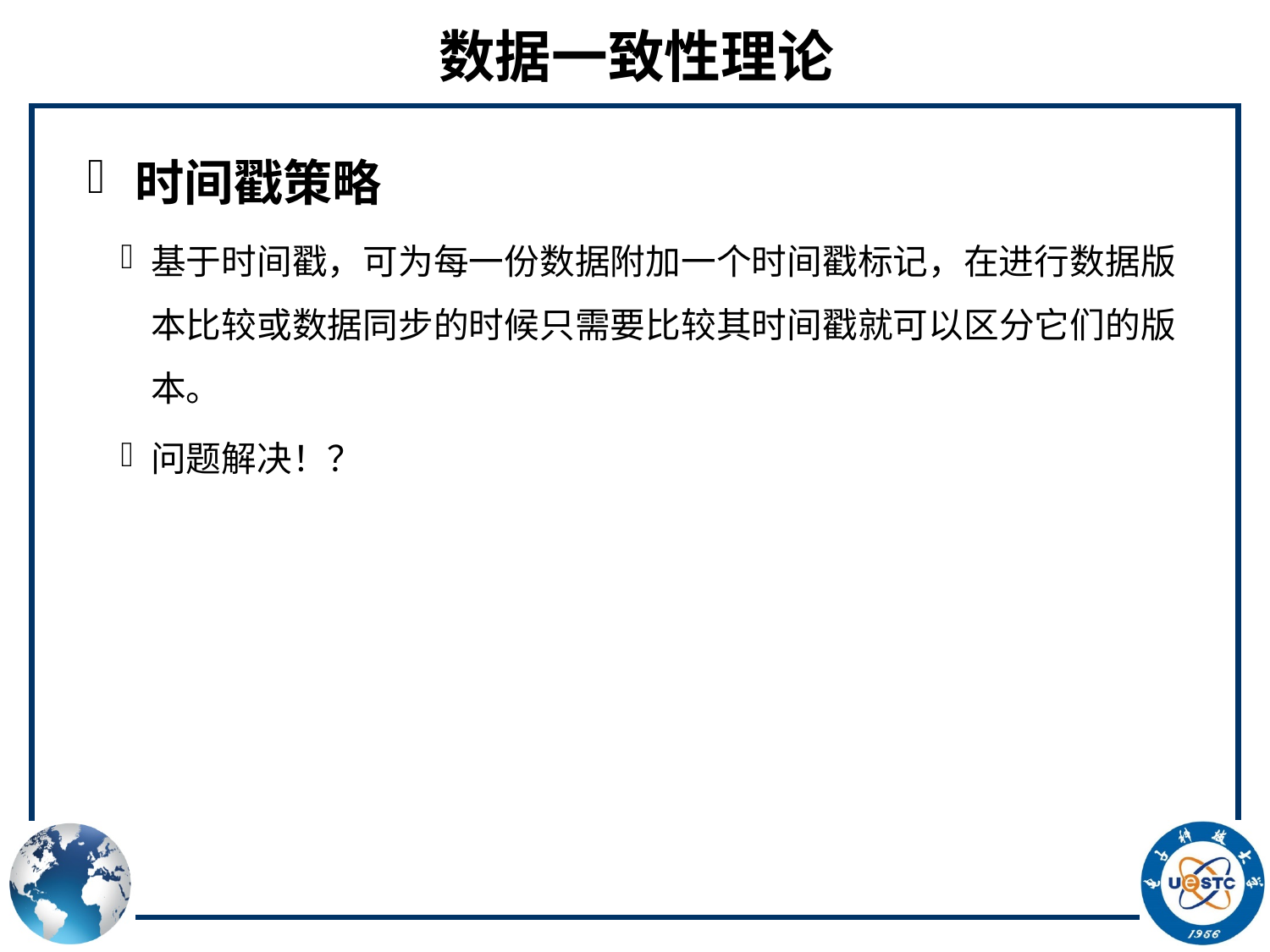

# 数据一致性理论
时间戳策略
基于时间戳，可为每一份数据附加一个时间戳标记，在进行数据版本比较或数据同步的时候只需要比较其时间戳就可以区分它们的版本。
问题解决！？